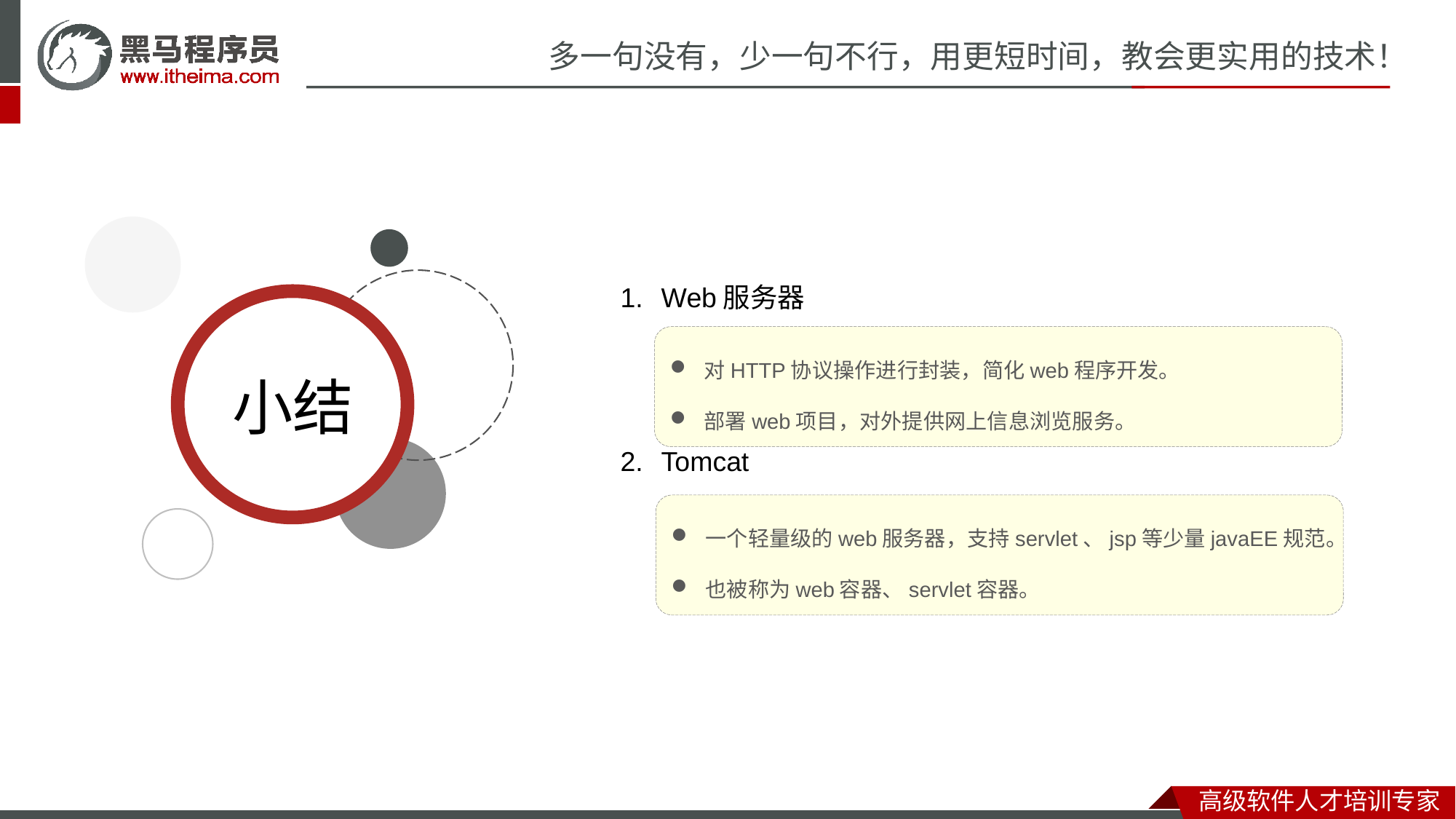

Web服务器

Tomcat
对HTTP协议操作进行封装，简化web程序开发。
部署web项目，对外提供网上信息浏览服务。
一个轻量级的web服务器，支持servlet、jsp等少量javaEE规范。
也被称为web容器、servlet容器。